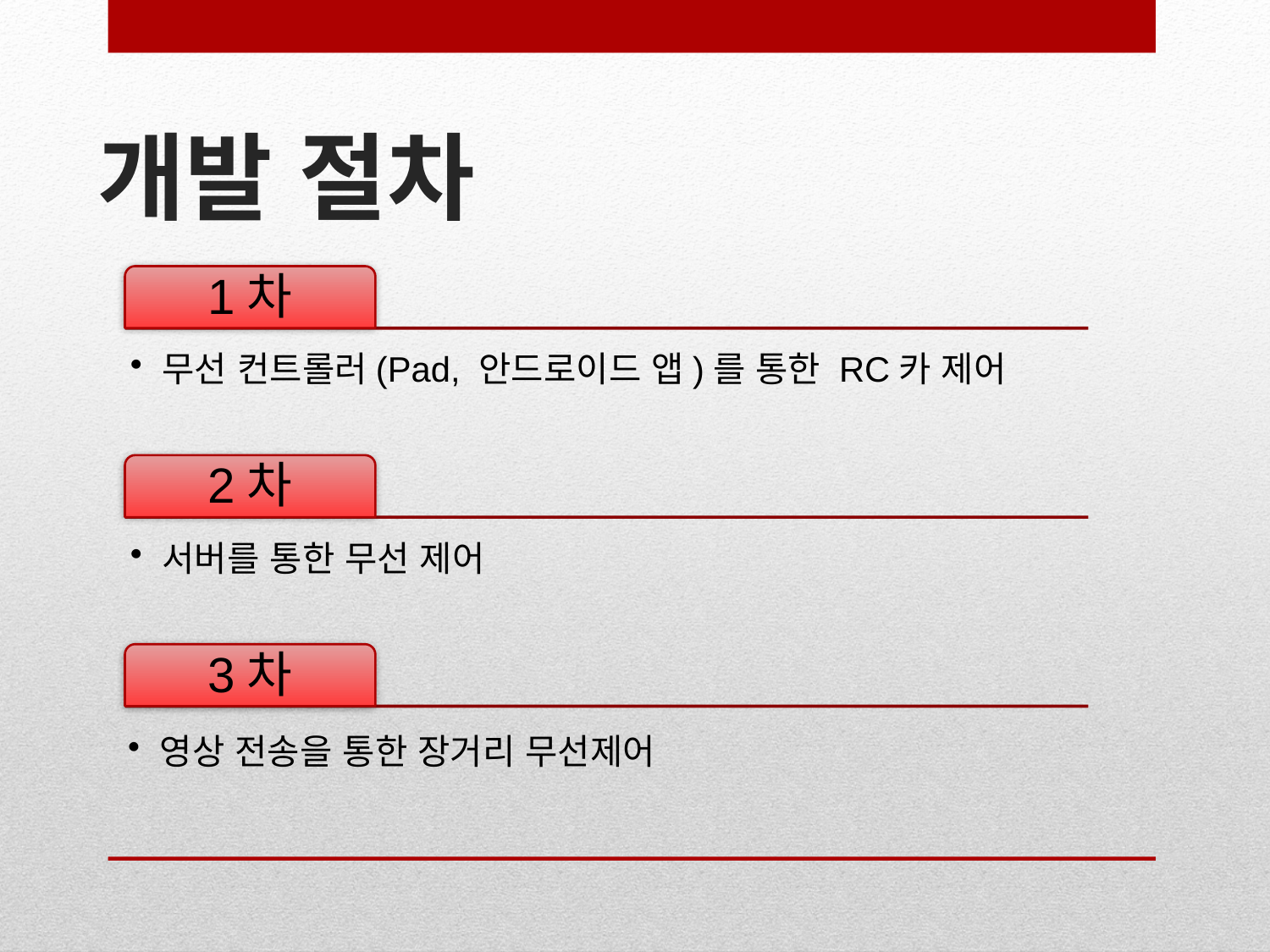

# 개발 절차

1차
무선 컨트롤러(Pad, 안드로이드 앱)를 통한 RC카 제어

2차
서버를 통한 무선 제어

3차

영상 전송을 통한 장거리 무선제어